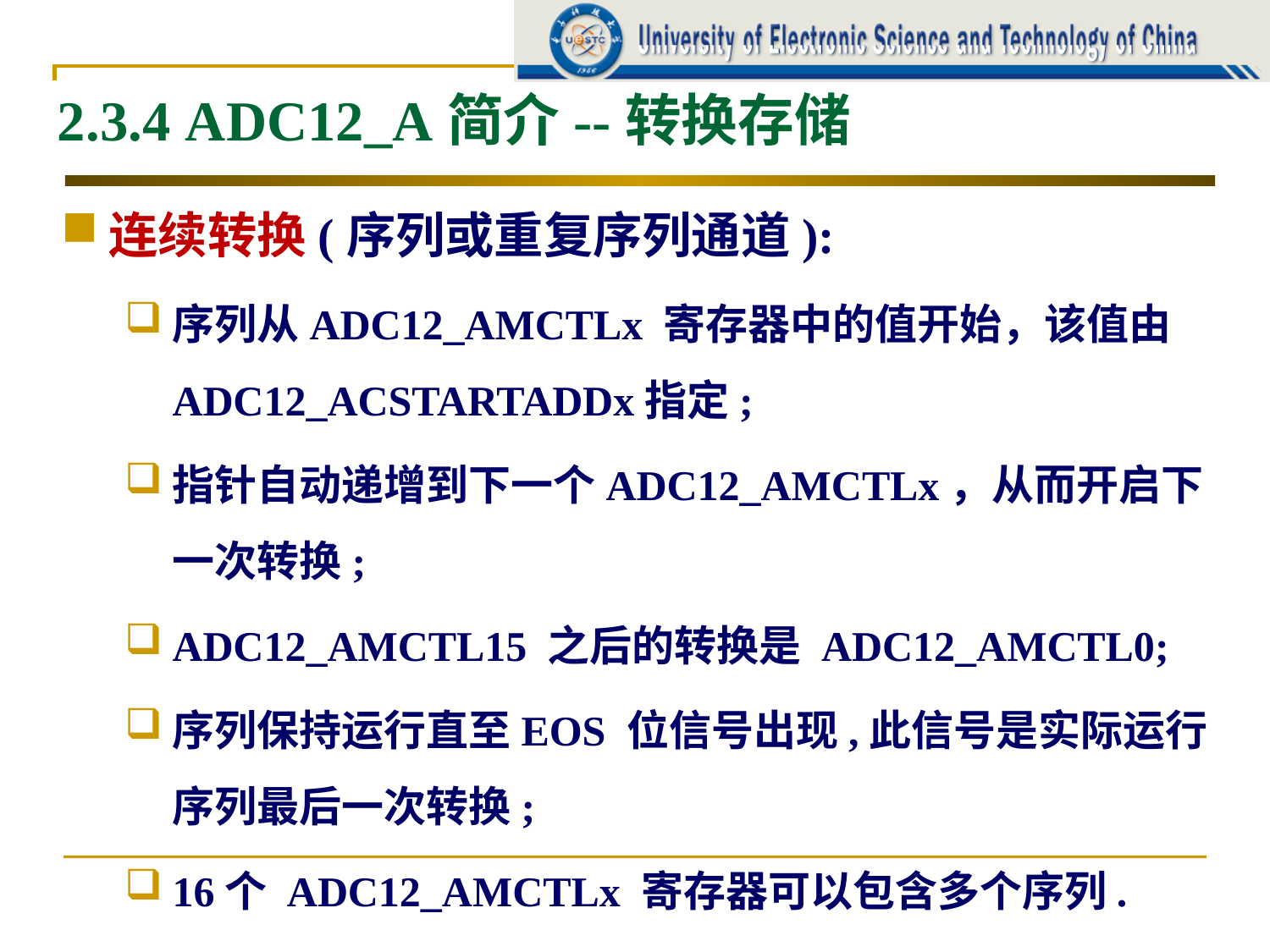

2.3.4 ADC12_A简介--转换存储
连续转换(序列或重复序列通道):
序列从ADC12_AMCTLx 寄存器中的值开始，该值由ADC12_ACSTARTADDx指定;
指针自动递增到下一个ADC12_AMCTLx，从而开启下一次转换;
ADC12_AMCTL15 之后的转换是 ADC12_AMCTL0;
序列保持运行直至EOS 位信号出现,此信号是实际运行序列最后一次转换;
16个 ADC12_AMCTLx 寄存器可以包含多个序列.